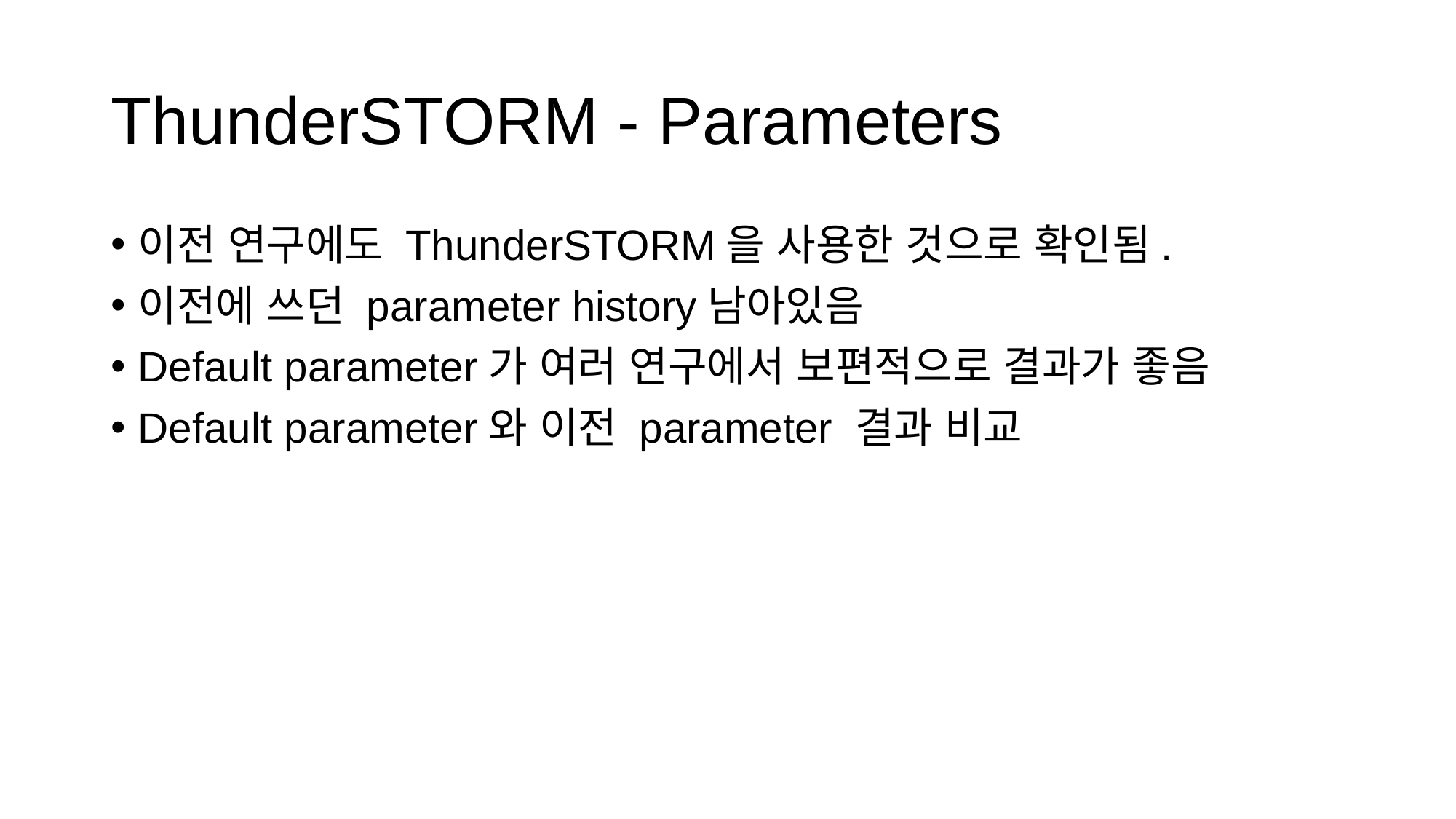

# ThunderSTORM - Parameters
이전 연구에도 ThunderSTORM을 사용한 것으로 확인됨.
이전에 쓰던 parameter history남아있음
Default parameter가 여러 연구에서 보편적으로 결과가 좋음
Default parameter와 이전 parameter 결과 비교